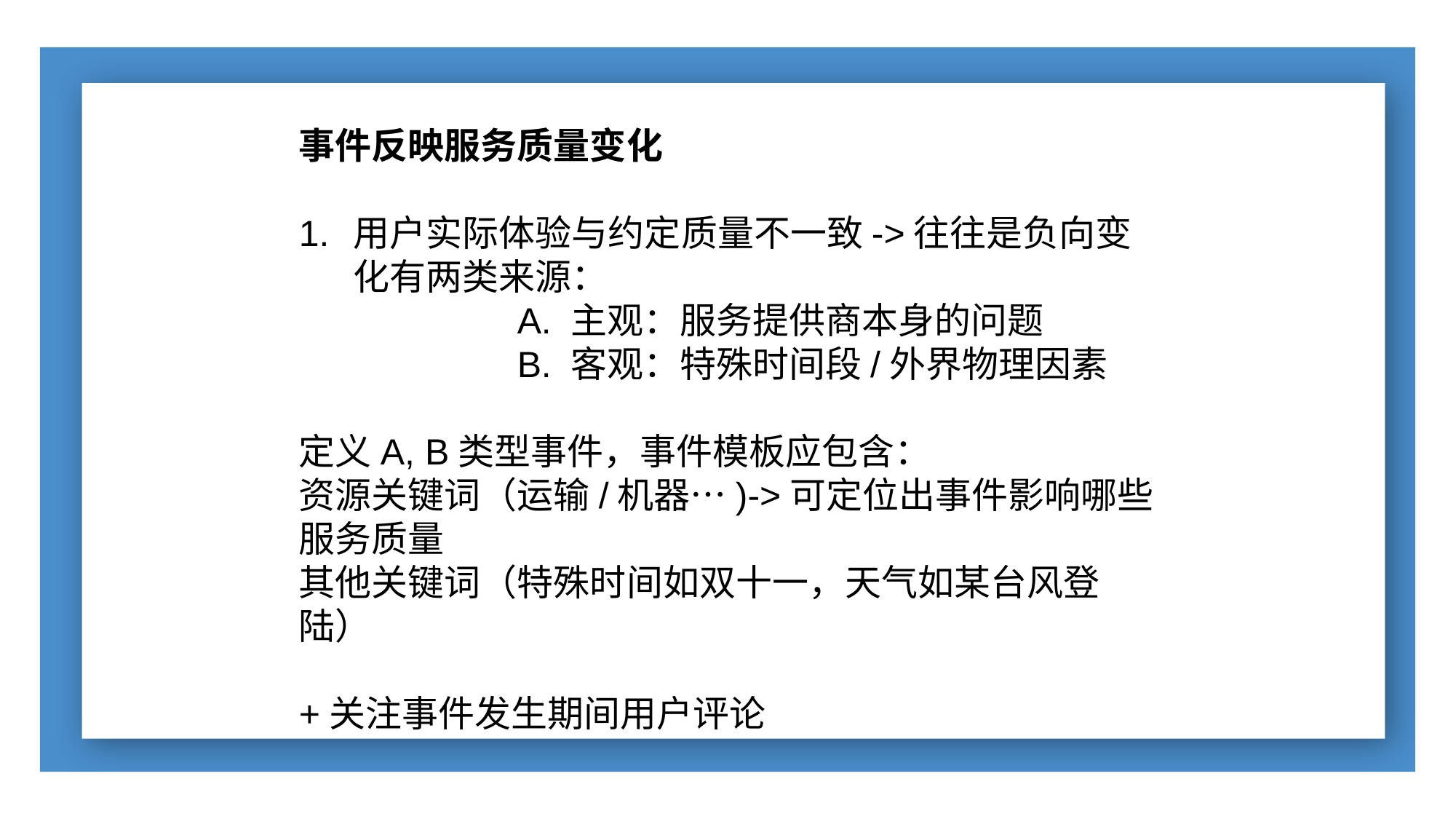

事件反映服务质量变化

用户实际体验与约定质量不一致->往往是负向变化有两类来源：
		A. 主观：服务提供商本身的问题
		B. 客观：特殊时间段/外界物理因素

定义A, B类型事件，事件模板应包含：
资源关键词（运输/机器…)->可定位出事件影响哪些服务质量
其他关键词（特殊时间如双十一，天气如某台风登陆）

+关注事件发生期间用户评论
概述
合作QQ： 243001978